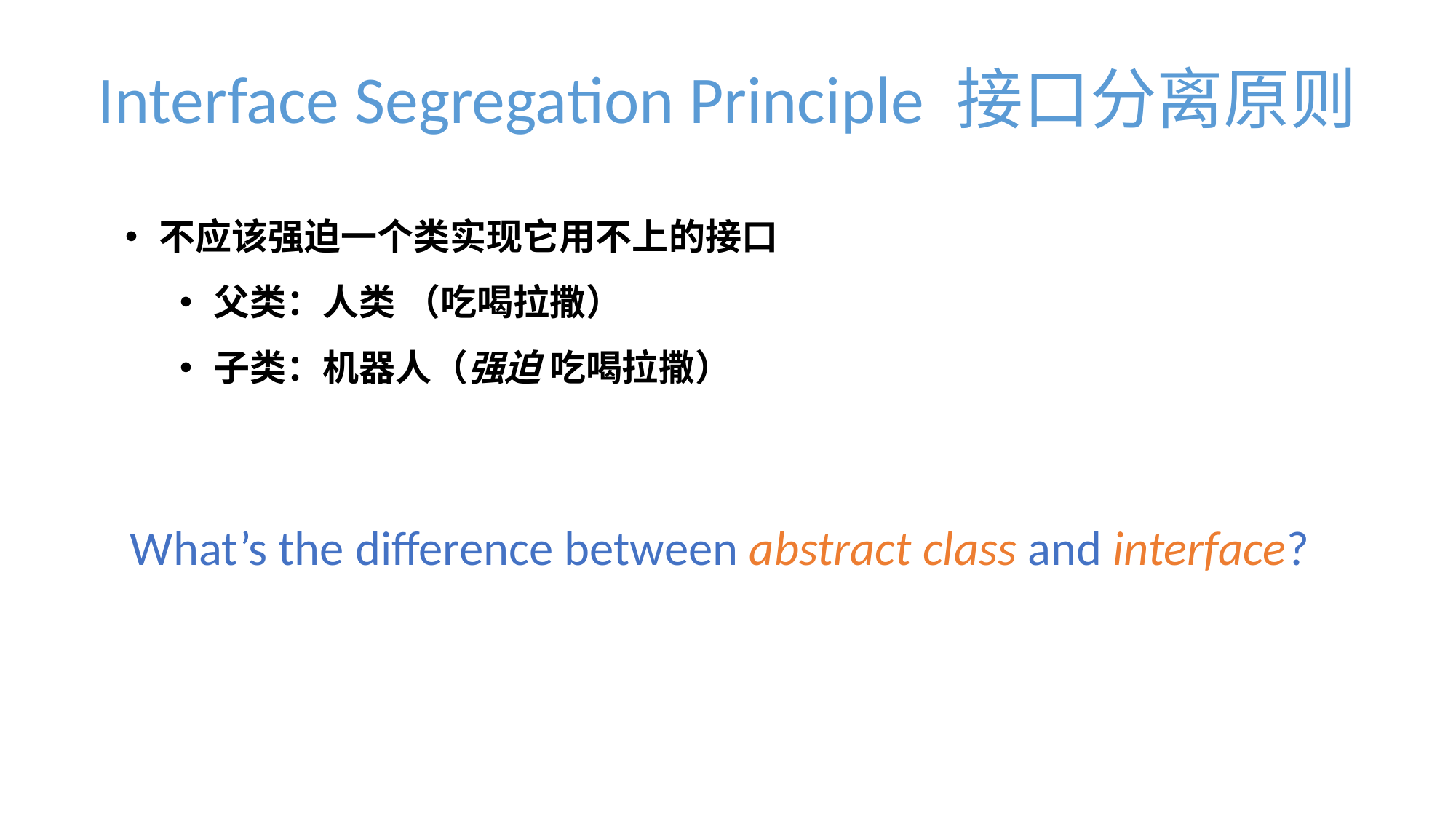

Interface Segregation Principle 接口分离原则
不应该强迫一个类实现它用不上的接口
父类：人类 （吃喝拉撒）
子类：机器人（强迫 吃喝拉撒）
What’s the difference between abstract class and interface?